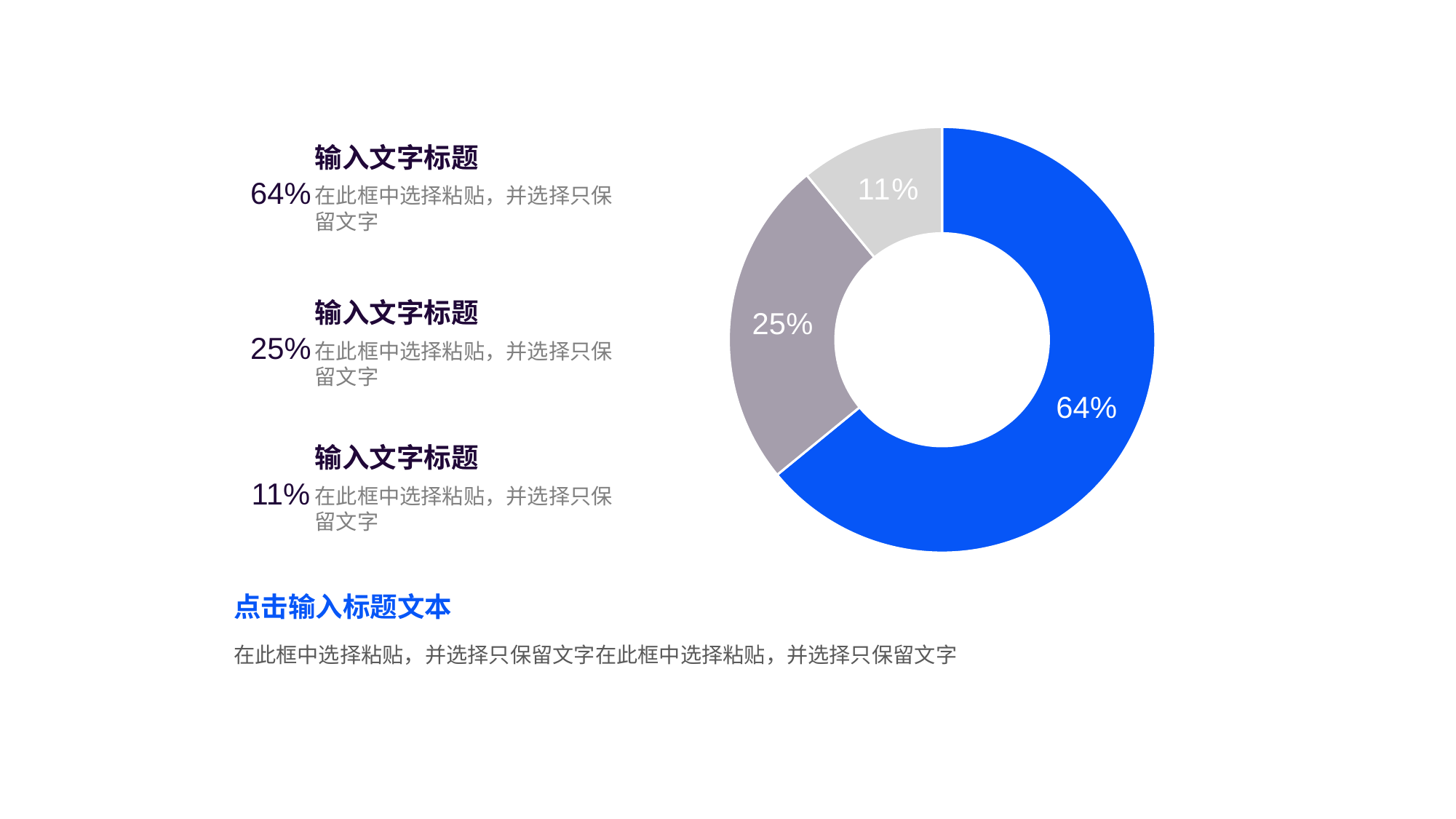

### Chart

| Category | 销售额 |
|---|---|
| 第一季度 | 8.2 |
| 第二季度 | 3.2 |
| 第三季度 | 1.4 |
输入文字标题
64%
在此框中选择粘贴，并选择只保留文字
输入文字标题
25%
在此框中选择粘贴，并选择只保留文字
输入文字标题
11%
在此框中选择粘贴，并选择只保留文字
点击输入标题文本
在此框中选择粘贴，并选择只保留文字在此框中选择粘贴，并选择只保留文字